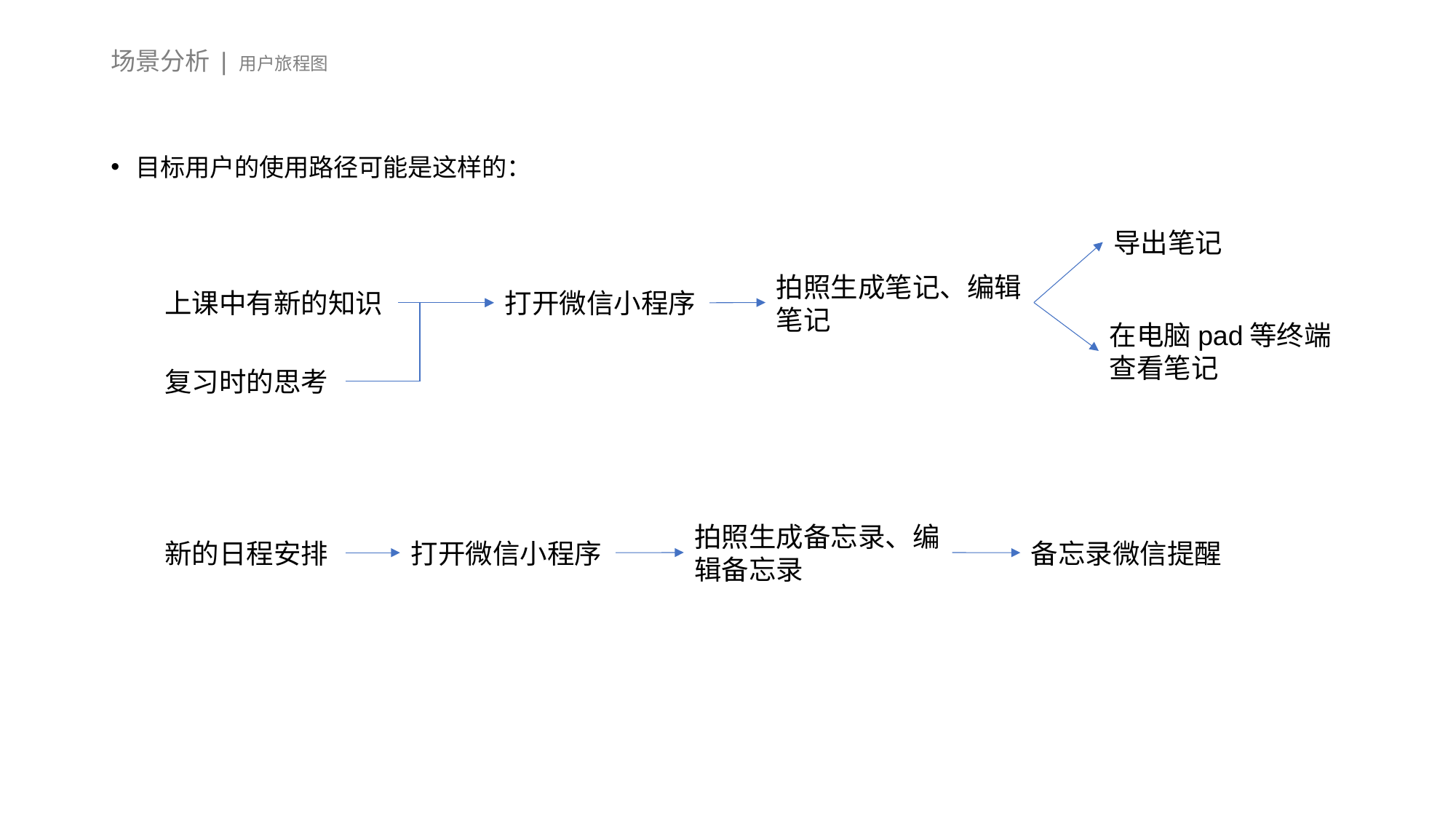

# 场景分析 | 用户旅程图
目标用户的使用路径可能是这样的：

导出笔记
拍照生成笔记、编辑笔记
上课中有新的知识
打开微信小程序
在电脑pad等终端查看笔记
复习时的思考
拍照生成备忘录、编辑备忘录
新的日程安排
打开微信小程序
备忘录微信提醒